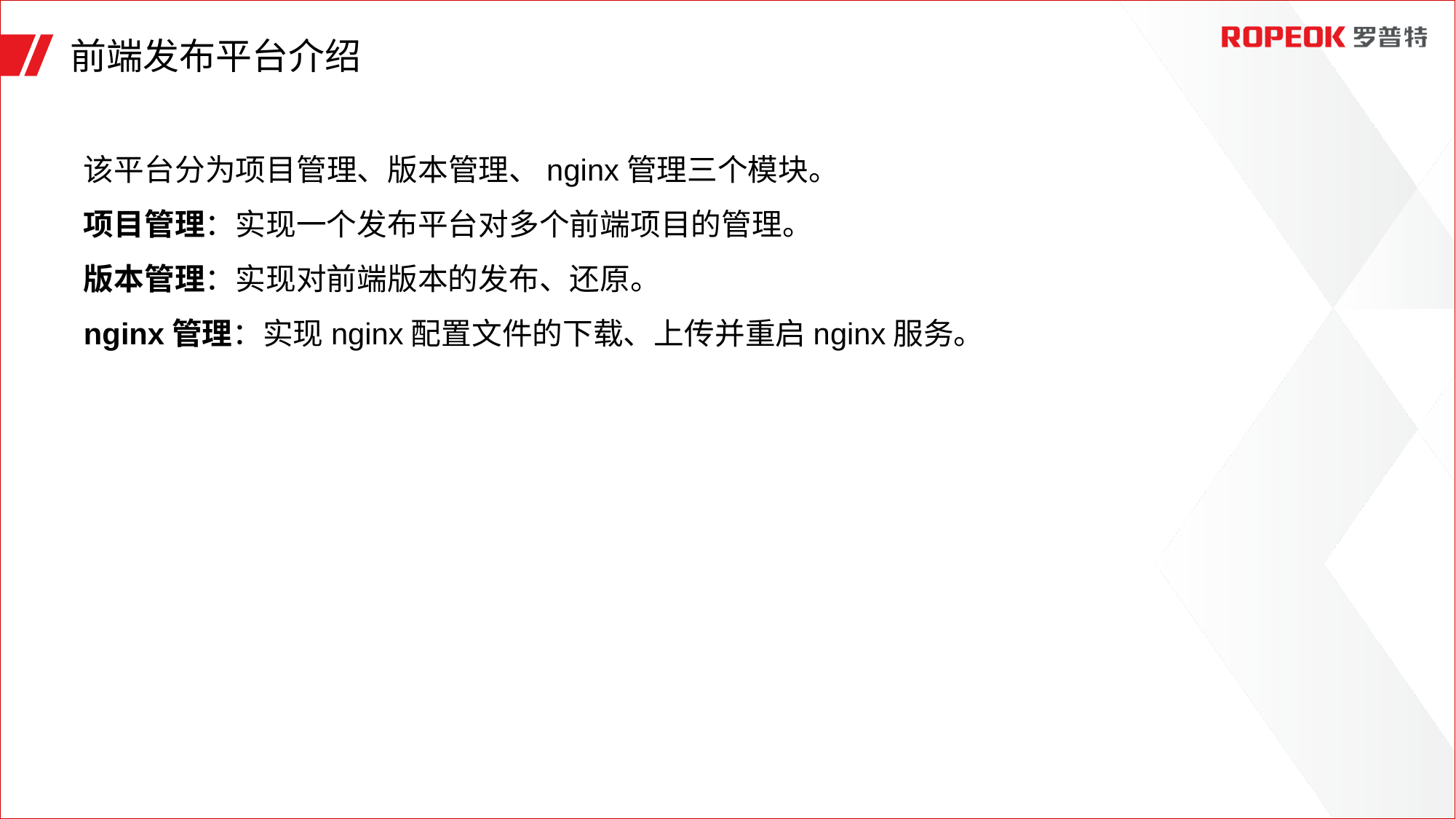

前端发布平台介绍

该平台分为项目管理、版本管理、nginx管理三个模块。
项目管理：实现一个发布平台对多个前端项目的管理。
版本管理：实现对前端版本的发布、还原。
nginx管理：实现nginx配置文件的下载、上传并重启nginx服务。